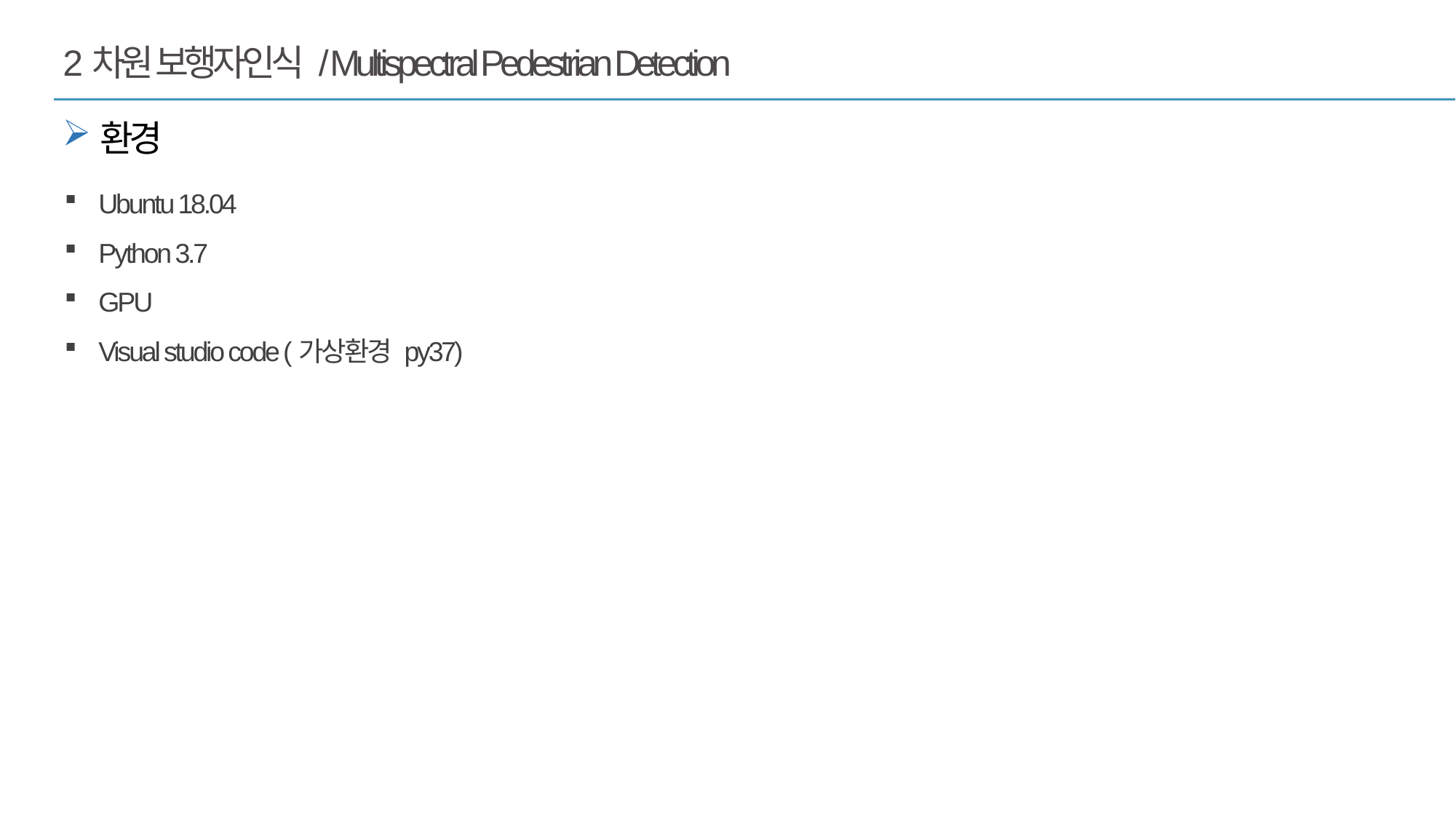

2차원 보행자인식 / Multispectral Pedestrian Detection

환경
Ubuntu 18.04
Python 3.7
GPU
Visual studio code (가상환경 py37)